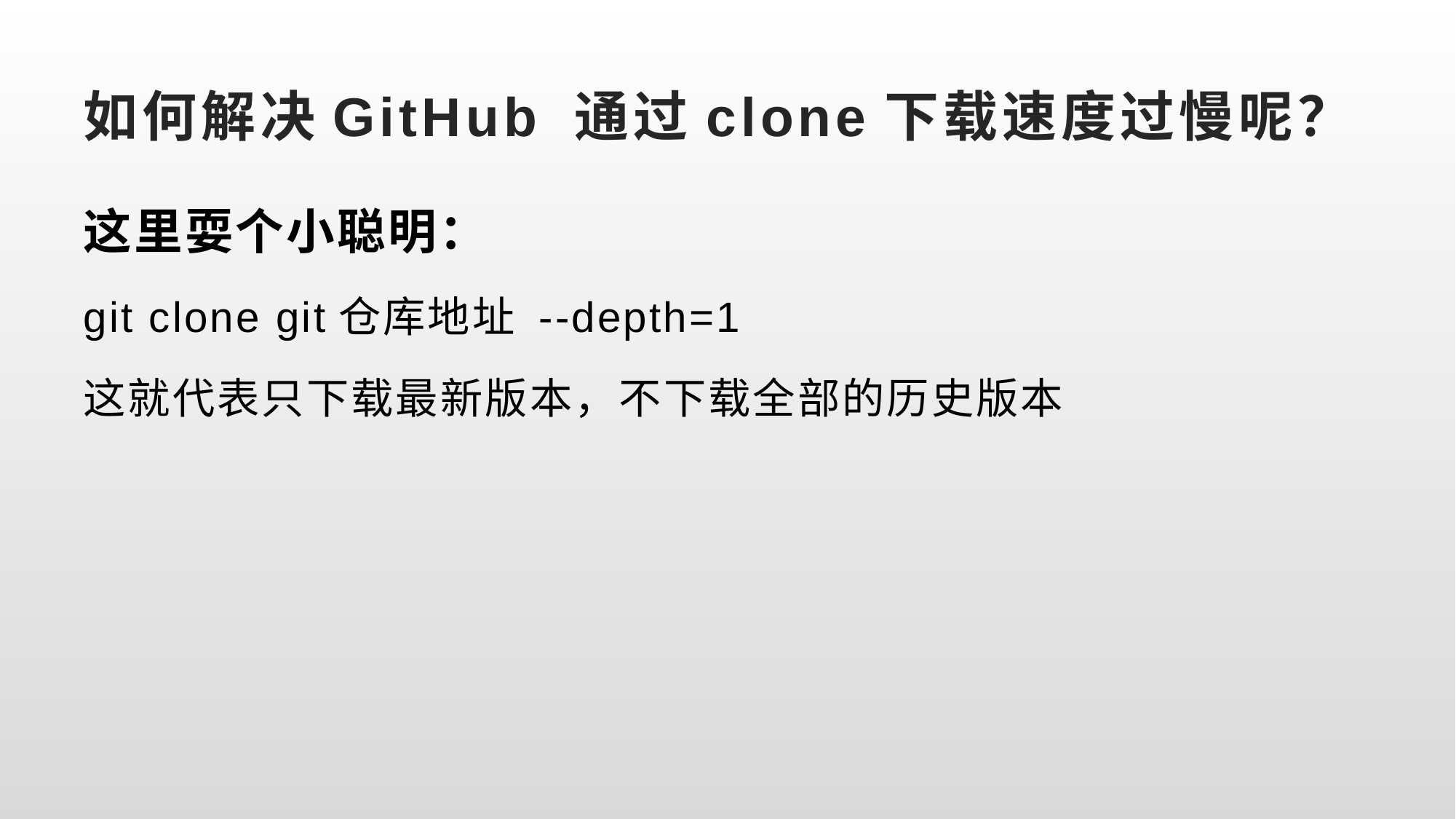

# 如何解决GitHub 通过clone下载速度过慢呢？
这里耍个小聪明：
git clone git仓库地址 --depth=1
这就代表只下载最新版本，不下载全部的历史版本